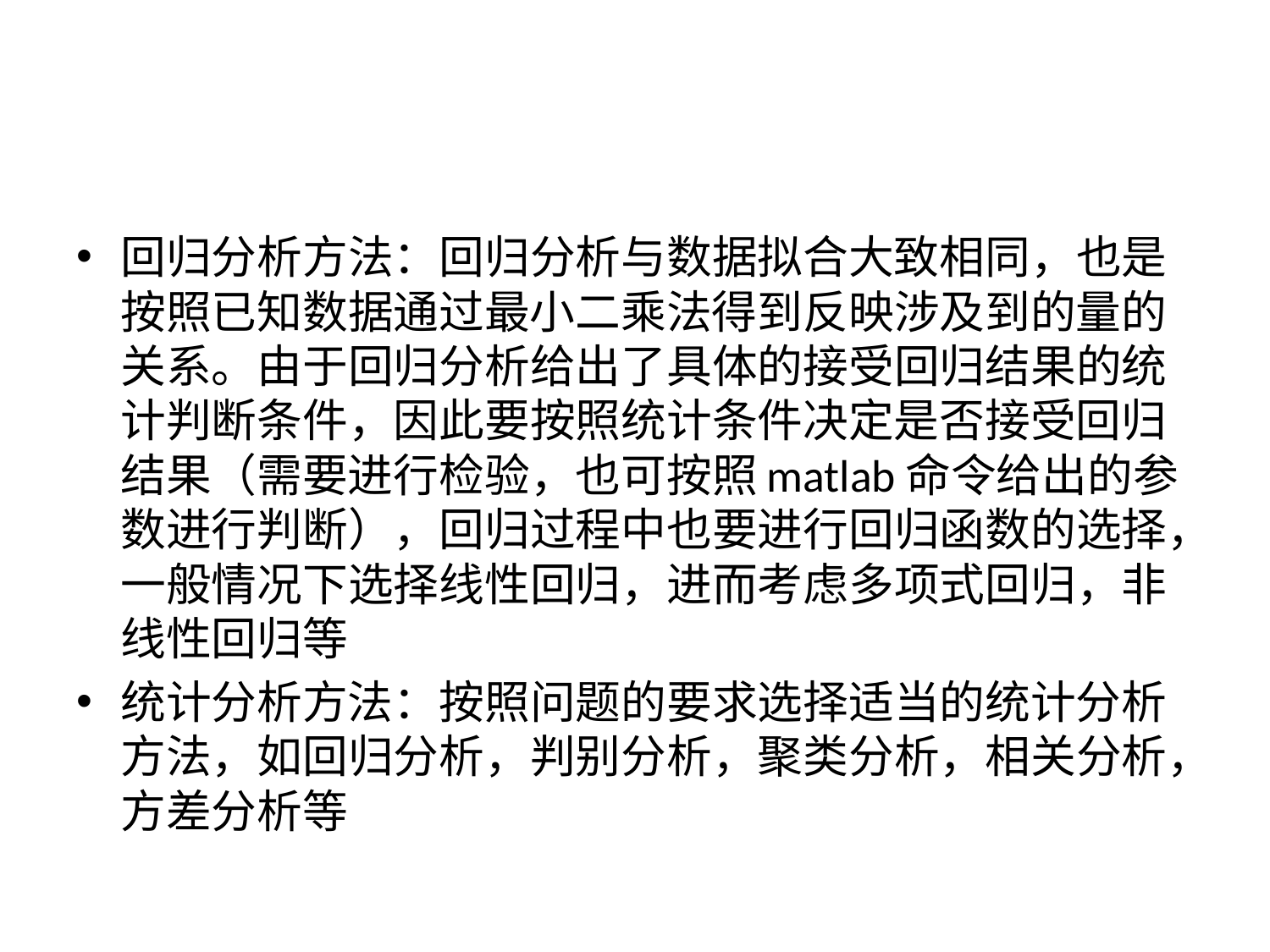

回归分析方法：回归分析与数据拟合大致相同，也是按照已知数据通过最小二乘法得到反映涉及到的量的关系。由于回归分析给出了具体的接受回归结果的统计判断条件，因此要按照统计条件决定是否接受回归结果（需要进行检验，也可按照matlab命令给出的参数进行判断），回归过程中也要进行回归函数的选择，一般情况下选择线性回归，进而考虑多项式回归，非线性回归等
统计分析方法：按照问题的要求选择适当的统计分析方法，如回归分析，判别分析，聚类分析，相关分析，方差分析等